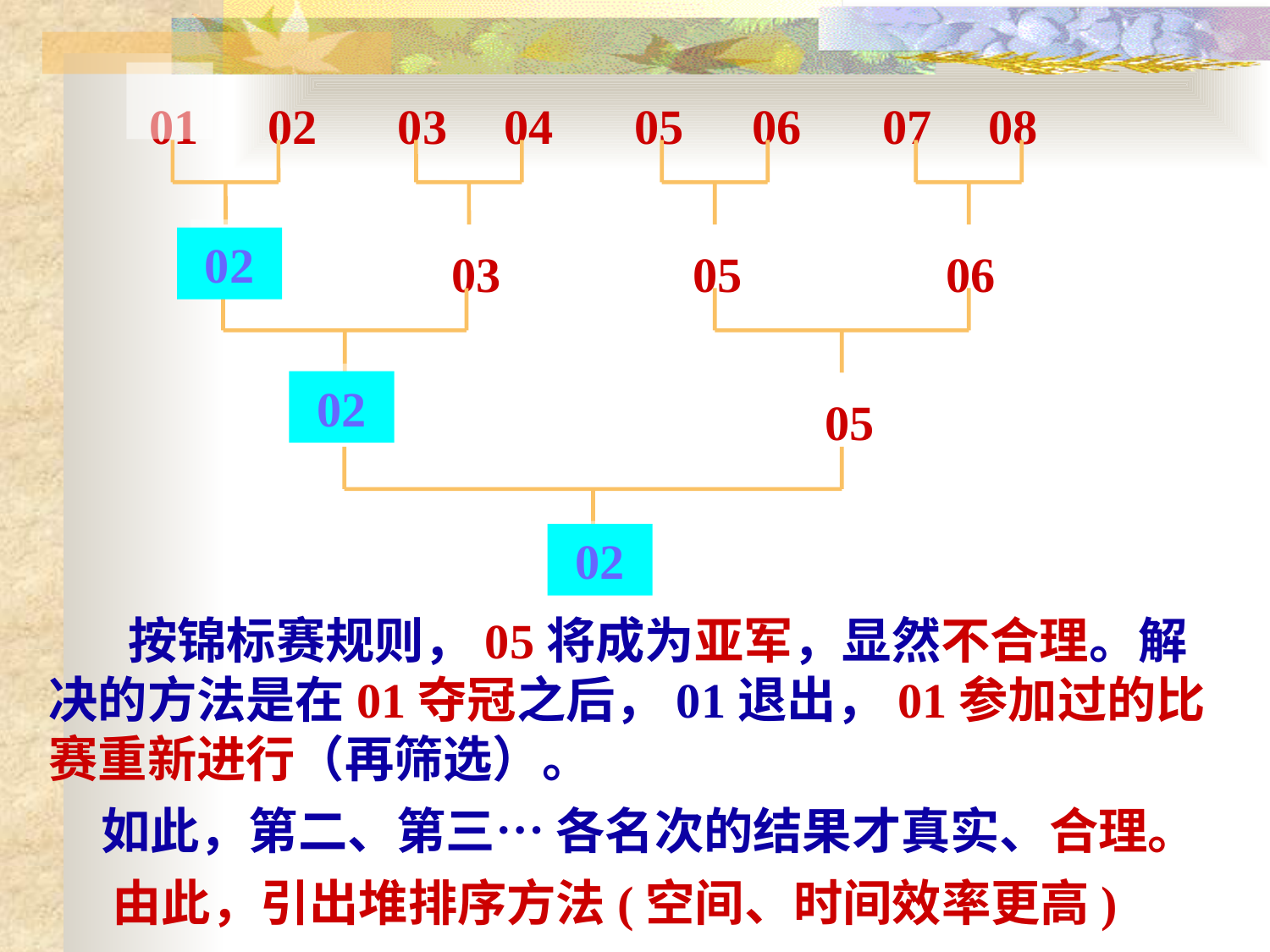

01      02       03     04       05      06       07     08
      01                03                05                 06
               01                                     05
                                    01

02

02

02
      按锦标赛规则，05将成为亚军，显然不合理。解决的方法是在01夺冠之后，01退出，01参加过的比赛重新进行（再筛选）。
如此，第二、第三… 各名次的结果才真实、合理。
 由此，引出堆排序方法(空间、时间效率更高)